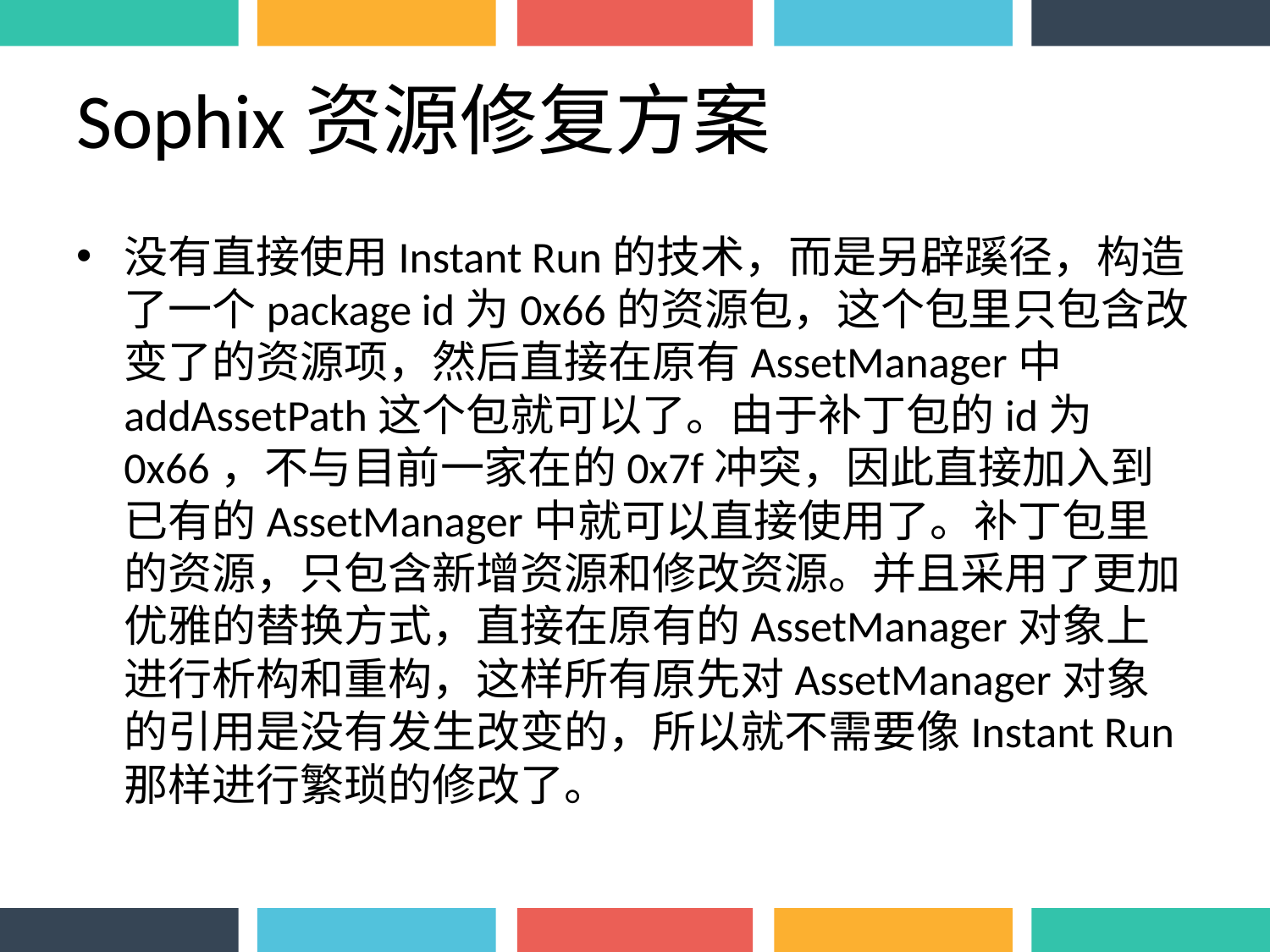

# Sophix资源修复方案
没有直接使用Instant Run的技术，而是另辟蹊径，构造了一个package id为0x66的资源包，这个包里只包含改变了的资源项，然后直接在原有AssetManager中addAssetPath这个包就可以了。由于补丁包的id为0x66，不与目前一家在的0x7f冲突，因此直接加入到已有的AssetManager中就可以直接使用了。补丁包里的资源，只包含新增资源和修改资源。并且采用了更加优雅的替换方式，直接在原有的AssetManager对象上进行析构和重构，这样所有原先对AssetManager对象的引用是没有发生改变的，所以就不需要像Instant Run那样进行繁琐的修改了。